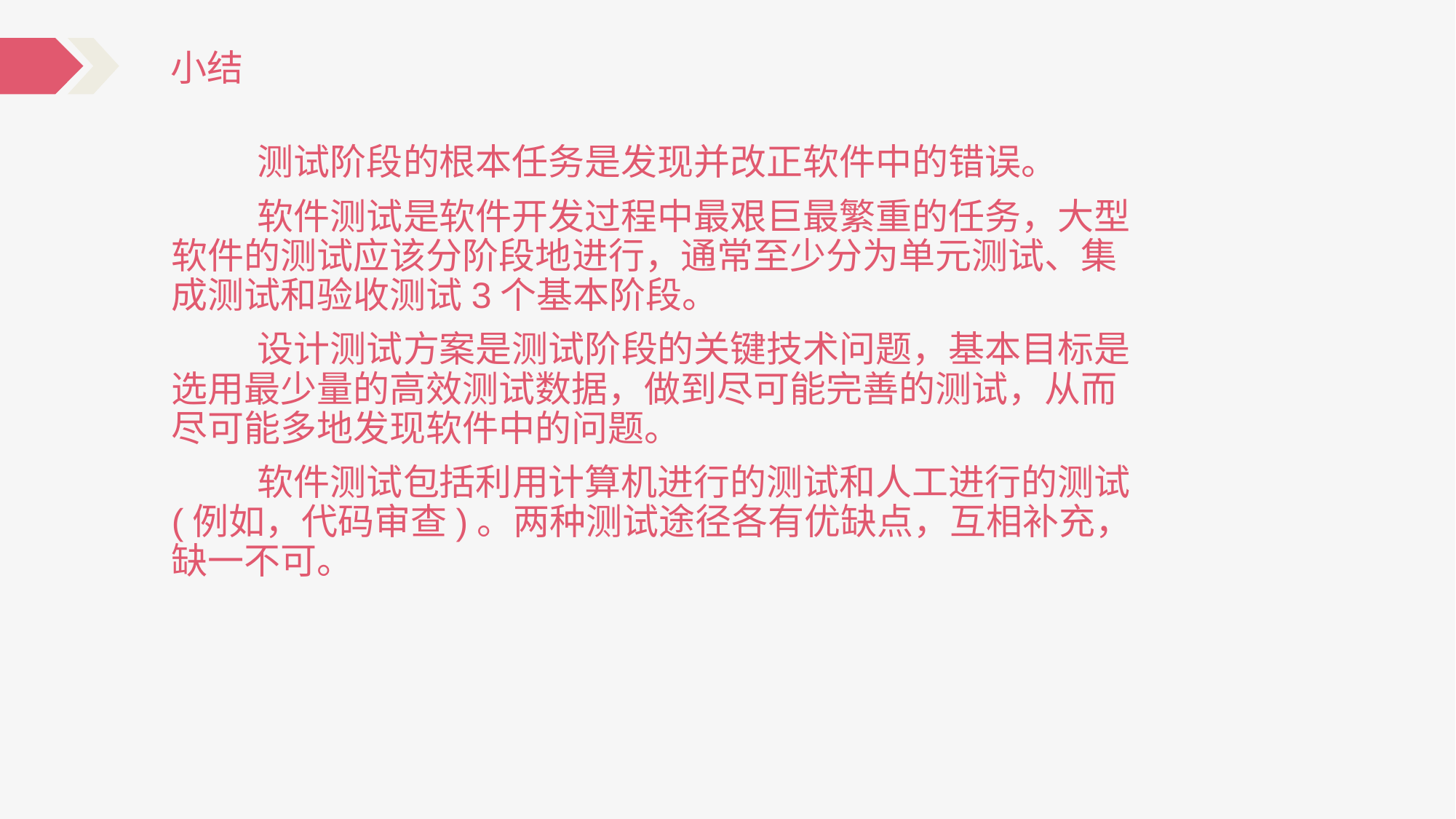

小结
测试阶段的根本任务是发现并改正软件中的错误。
软件测试是软件开发过程中最艰巨最繁重的任务，大型软件的测试应该分阶段地进行，通常至少分为单元测试、集成测试和验收测试3个基本阶段。
设计测试方案是测试阶段的关键技术问题，基本目标是选用最少量的高效测试数据，做到尽可能完善的测试，从而尽可能多地发现软件中的问题。
软件测试包括利用计算机进行的测试和人工进行的测试(例如，代码审查)。两种测试途径各有优缺点，互相补充，缺一不可。